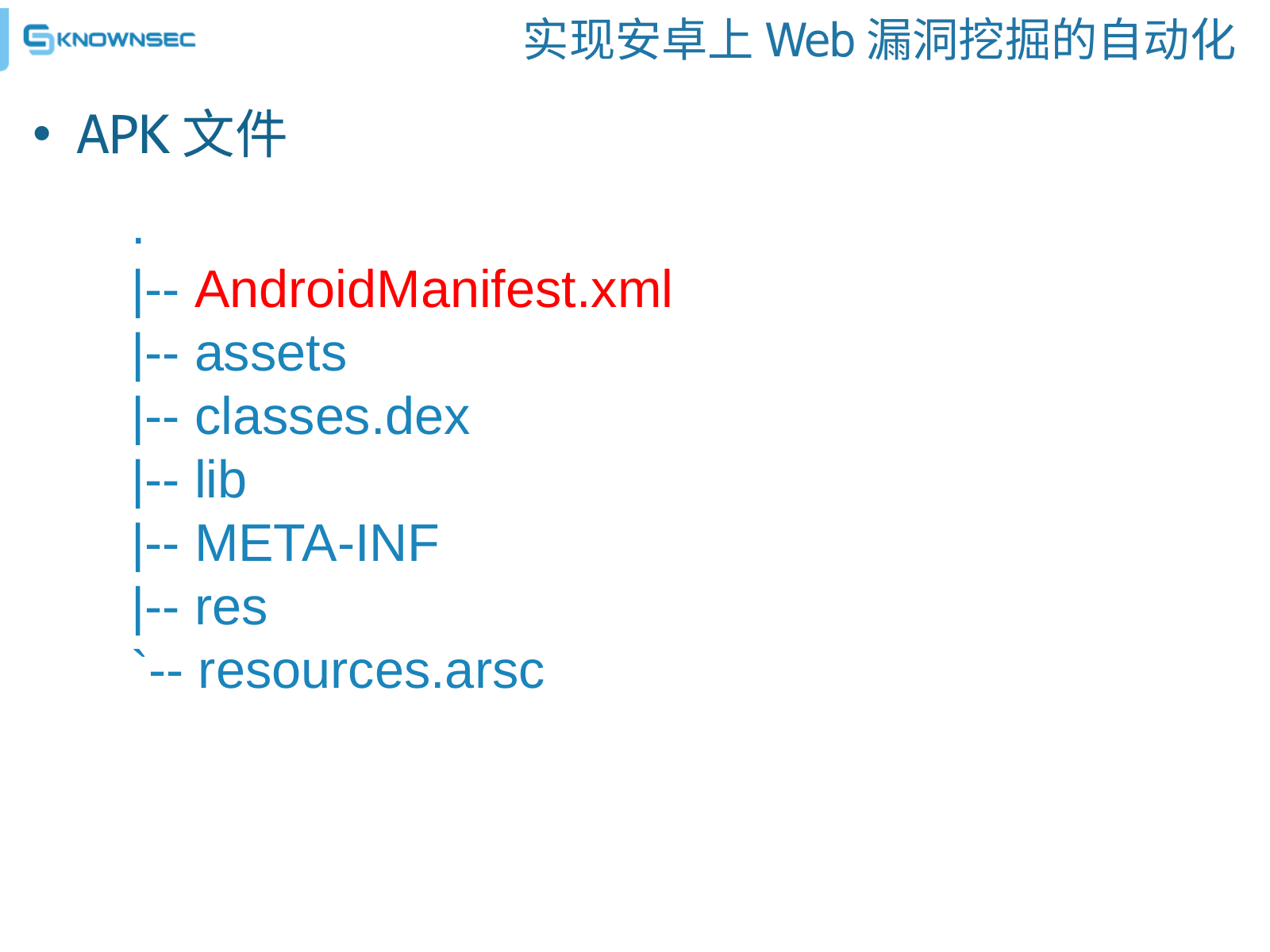

# 实现安卓上Web漏洞挖掘的自动化
APK文件

.
|-- AndroidManifest.xml
|-- assets
|-- classes.dex
|-- lib
|-- META-INF
|-- res
`-- resources.arsc